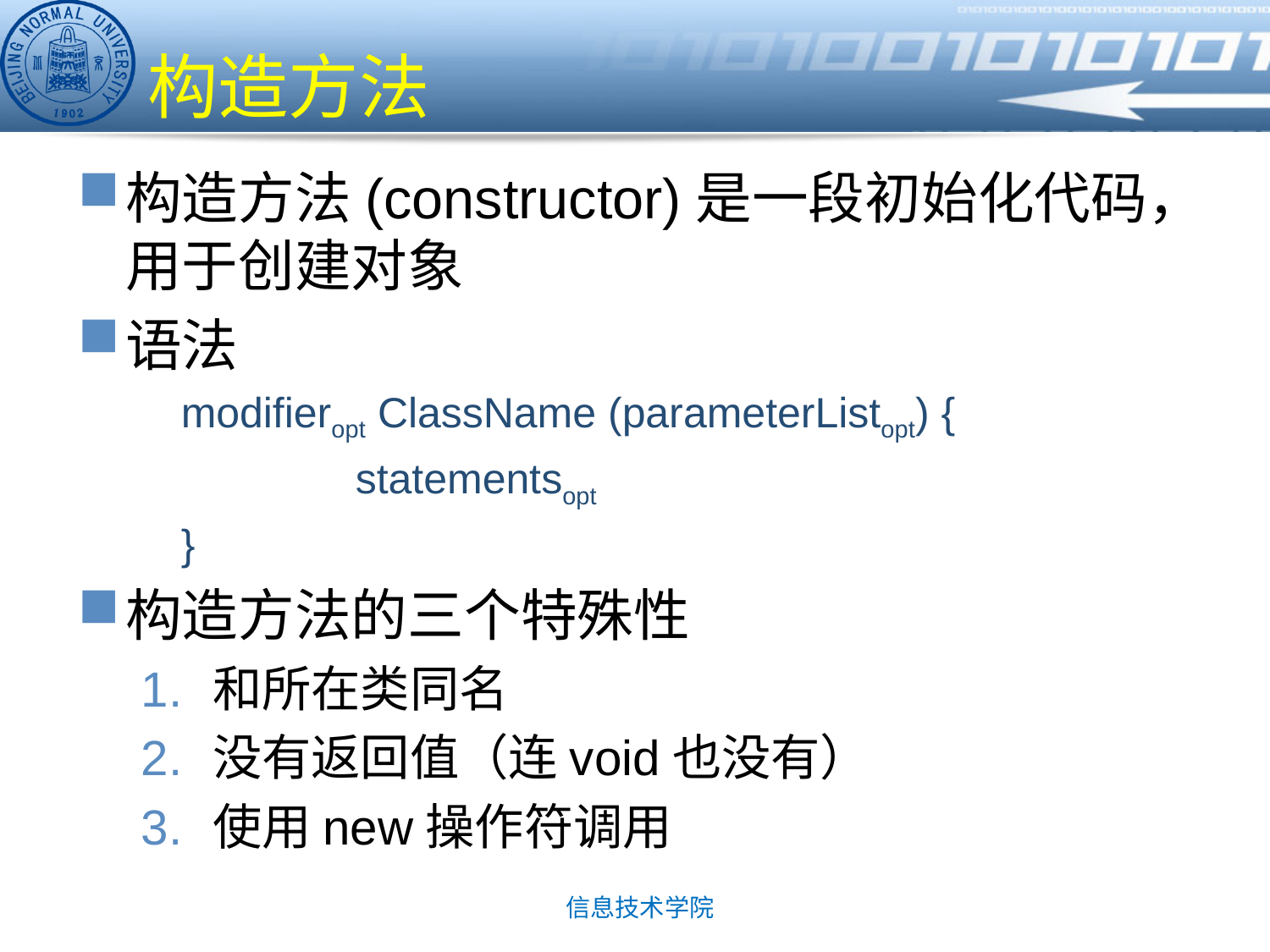

# 构造方法
构造方法(constructor)是一段初始化代码，用于创建对象
语法
	modifieropt ClassName (parameterListopt) {
		    statementsopt
	}
构造方法的三个特殊性
和所在类同名
没有返回值（连void也没有）
使用new操作符调用

8